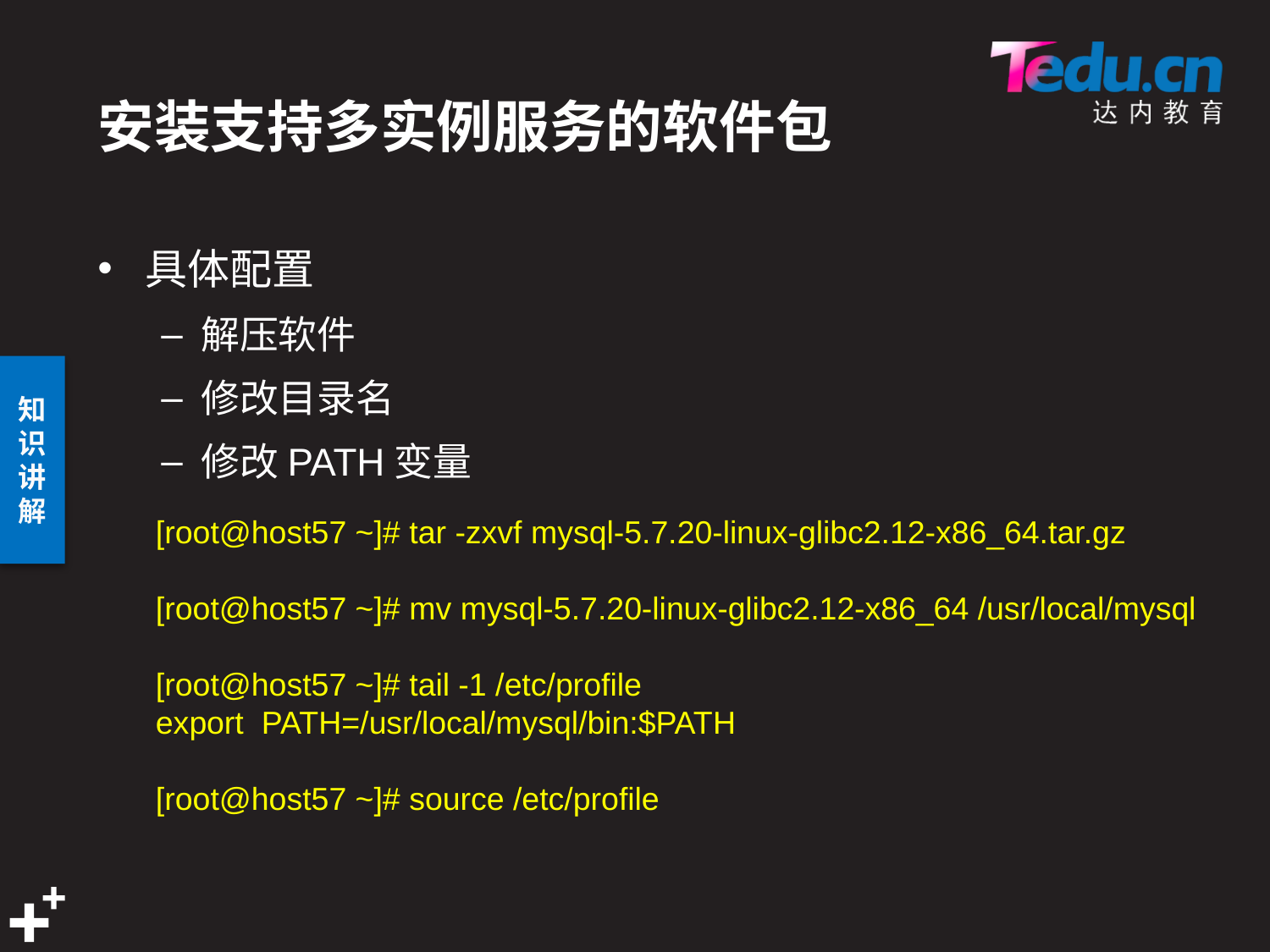

# 安装支持多实例服务的软件包
具体配置
解压软件
修改目录名
修改PATH变量
[root@host57 ~]# tar -zxvf mysql-5.7.20-linux-glibc2.12-x86_64.tar.gz

[root@host57 ~]# mv mysql-5.7.20-linux-glibc2.12-x86_64 /usr/local/mysql

[root@host57 ~]# tail -1 /etc/profile
export  PATH=/usr/local/mysql/bin:$PATH

[root@host57 ~]# source /etc/profile